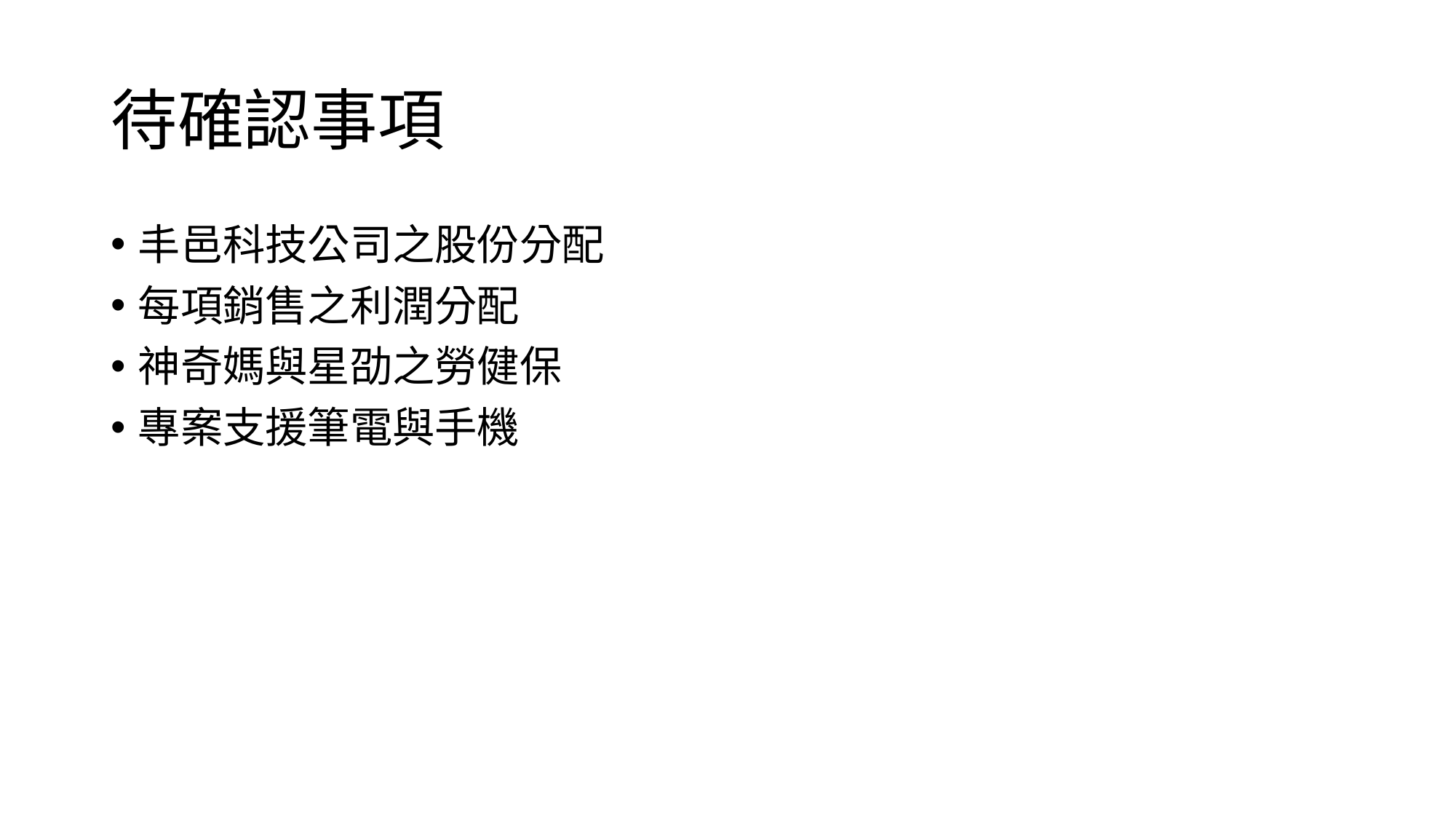

# 待確認事項
丰邑科技公司之股份分配
每項銷售之利潤分配
神奇媽與星劭之勞健保
專案支援筆電與手機